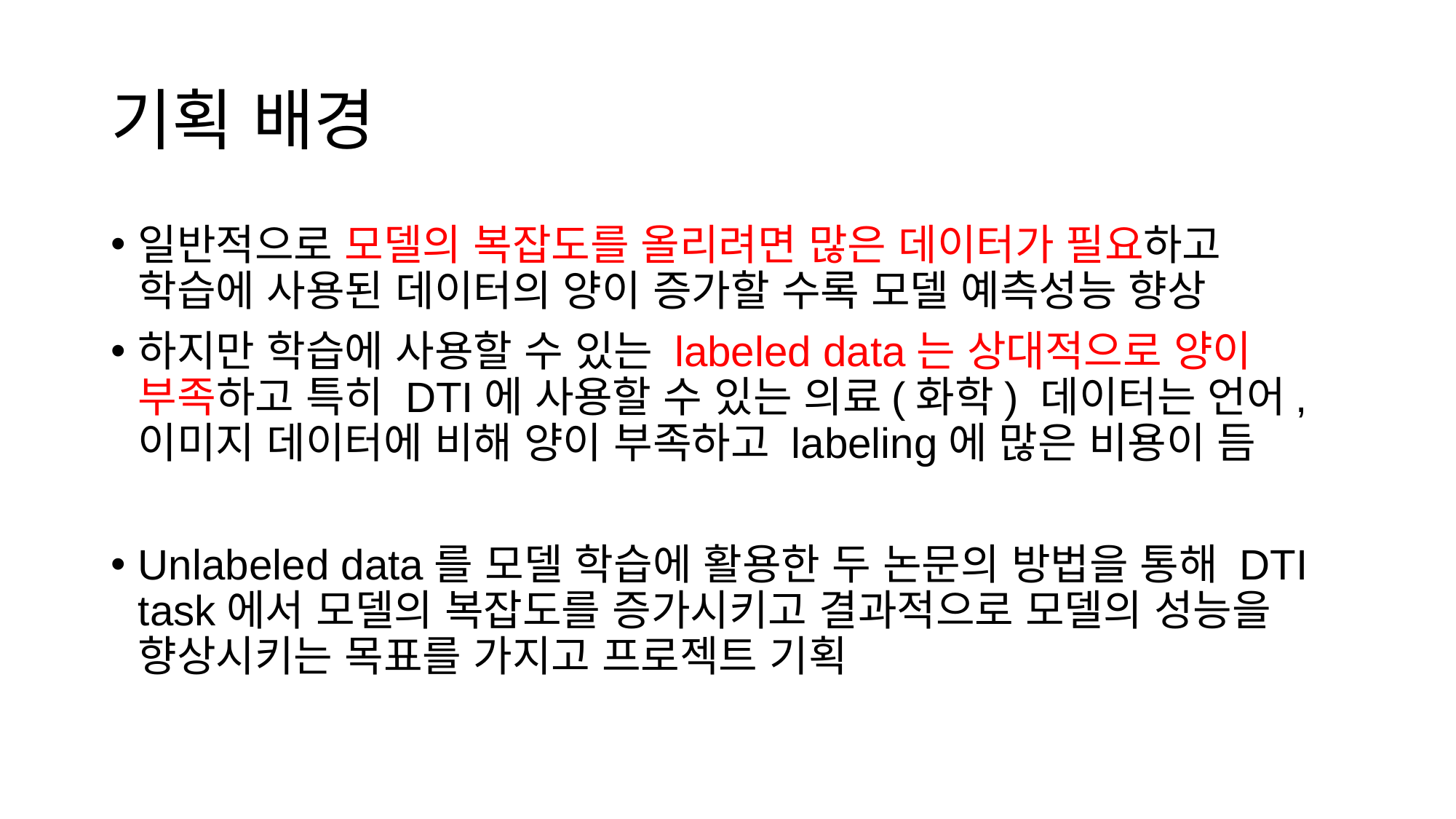

# 기획 배경
일반적으로 모델의 복잡도를 올리려면 많은 데이터가 필요하고 학습에 사용된 데이터의 양이 증가할 수록 모델 예측성능 향상
하지만 학습에 사용할 수 있는 labeled data는 상대적으로 양이 부족하고 특히 DTI에 사용할 수 있는 의료(화학) 데이터는 언어, 이미지 데이터에 비해 양이 부족하고 labeling에 많은 비용이 듬

Unlabeled data를 모델 학습에 활용한 두 논문의 방법을 통해 DTI task에서 모델의 복잡도를 증가시키고 결과적으로 모델의 성능을 향상시키는 목표를 가지고 프로젝트 기획